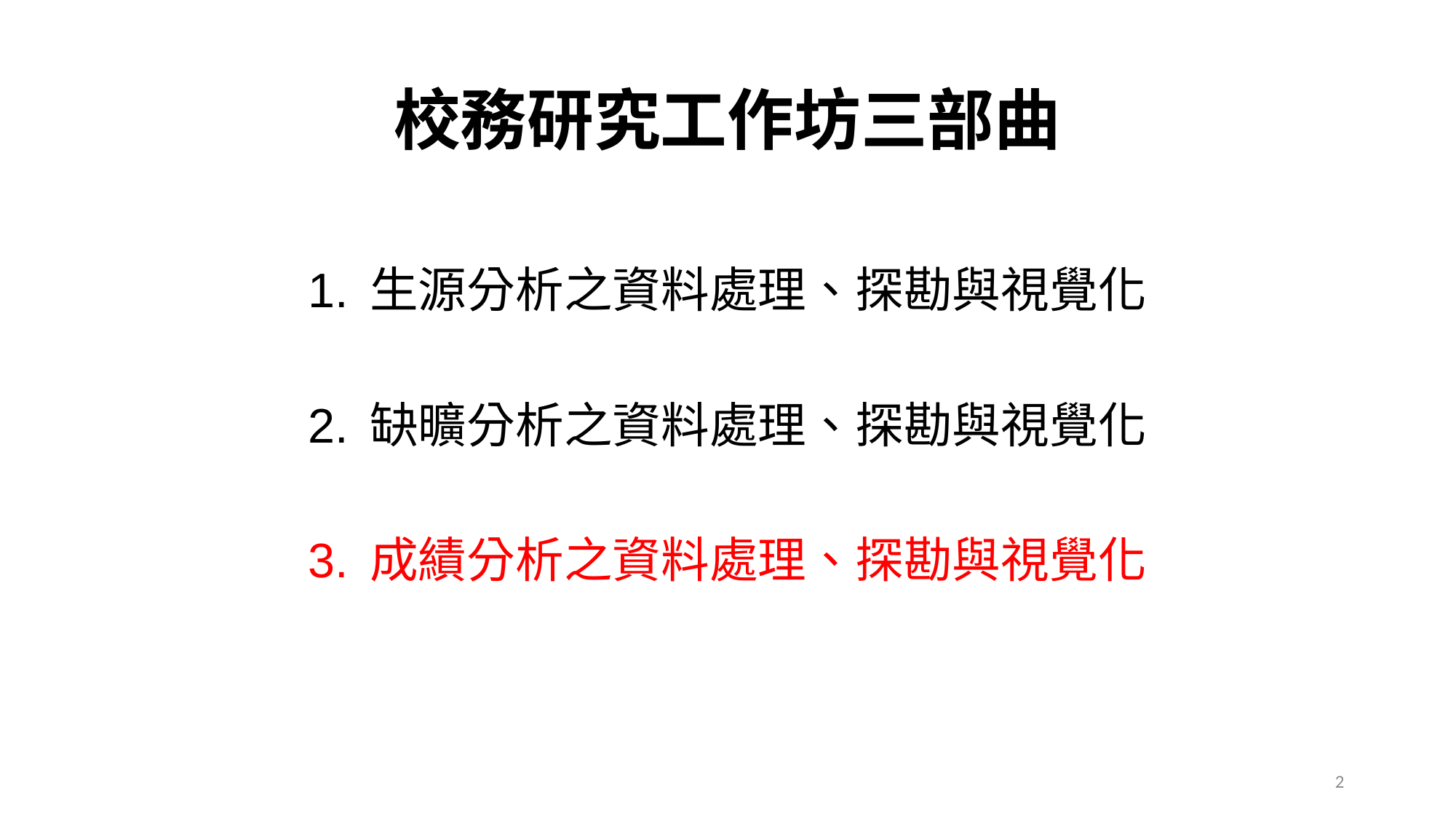

# 校務研究工作坊三部曲
生源分析之資料處理、探勘與視覺化

缺曠分析之資料處理、探勘與視覺化

成績分析之資料處理、探勘與視覺化
2